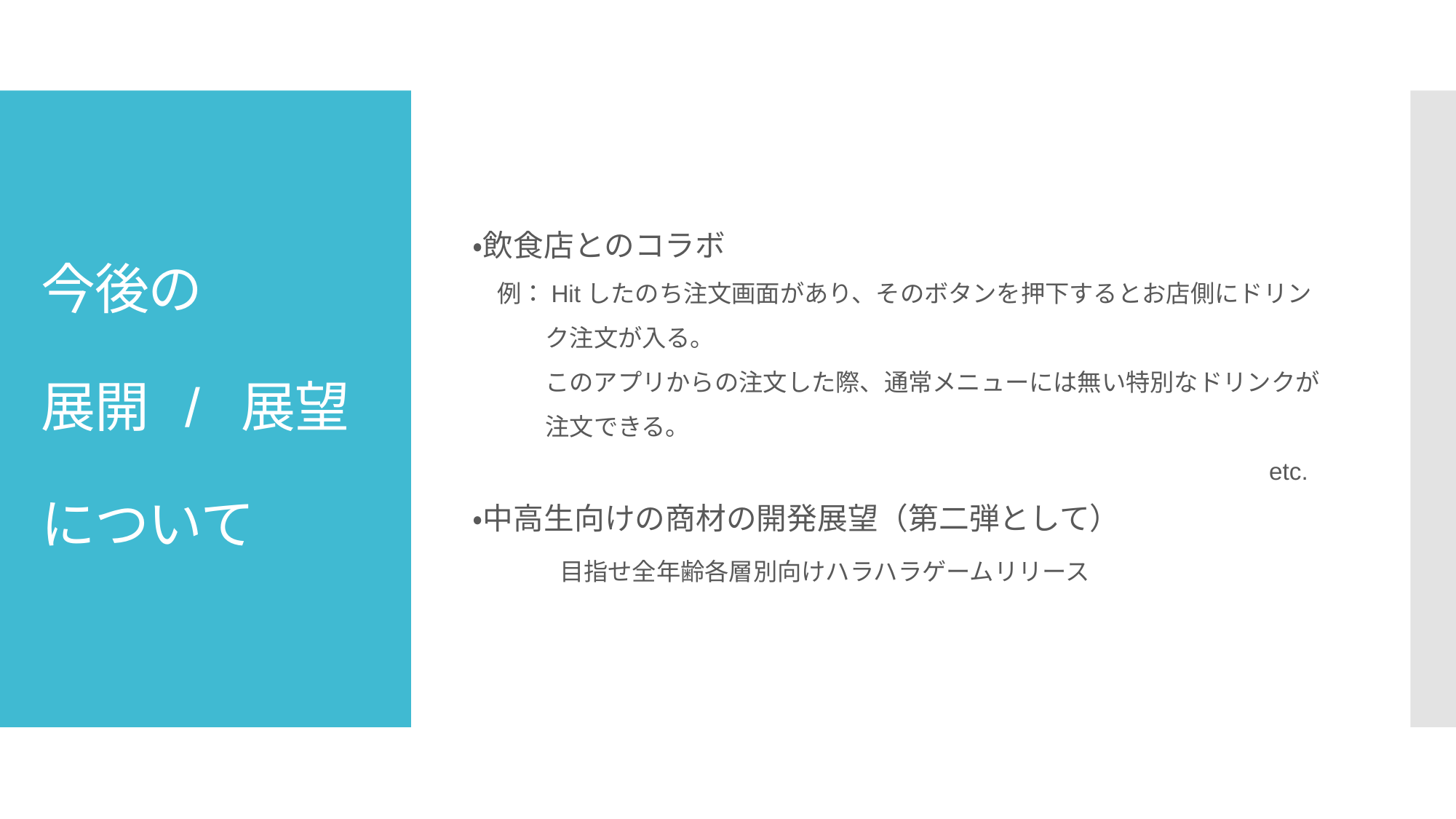

・飲食店とのコラボ
　例：Hitしたのち注文画面があり、そのボタンを押下するとお店側にドリン
　　　ク注文が入る。
　　　このアプリからの注文した際、通常メニューには無い特別なドリンクが
　　　注文できる。
　　　　　　　　　　　　　　　　　　　　　　　　　　　　　　　　   etc.
・中高生向けの商材の開発展望（第二弾として）
             目指せ全年齢各層別向けハラハラゲームリリース
# 今後の 展開  /  展望 について